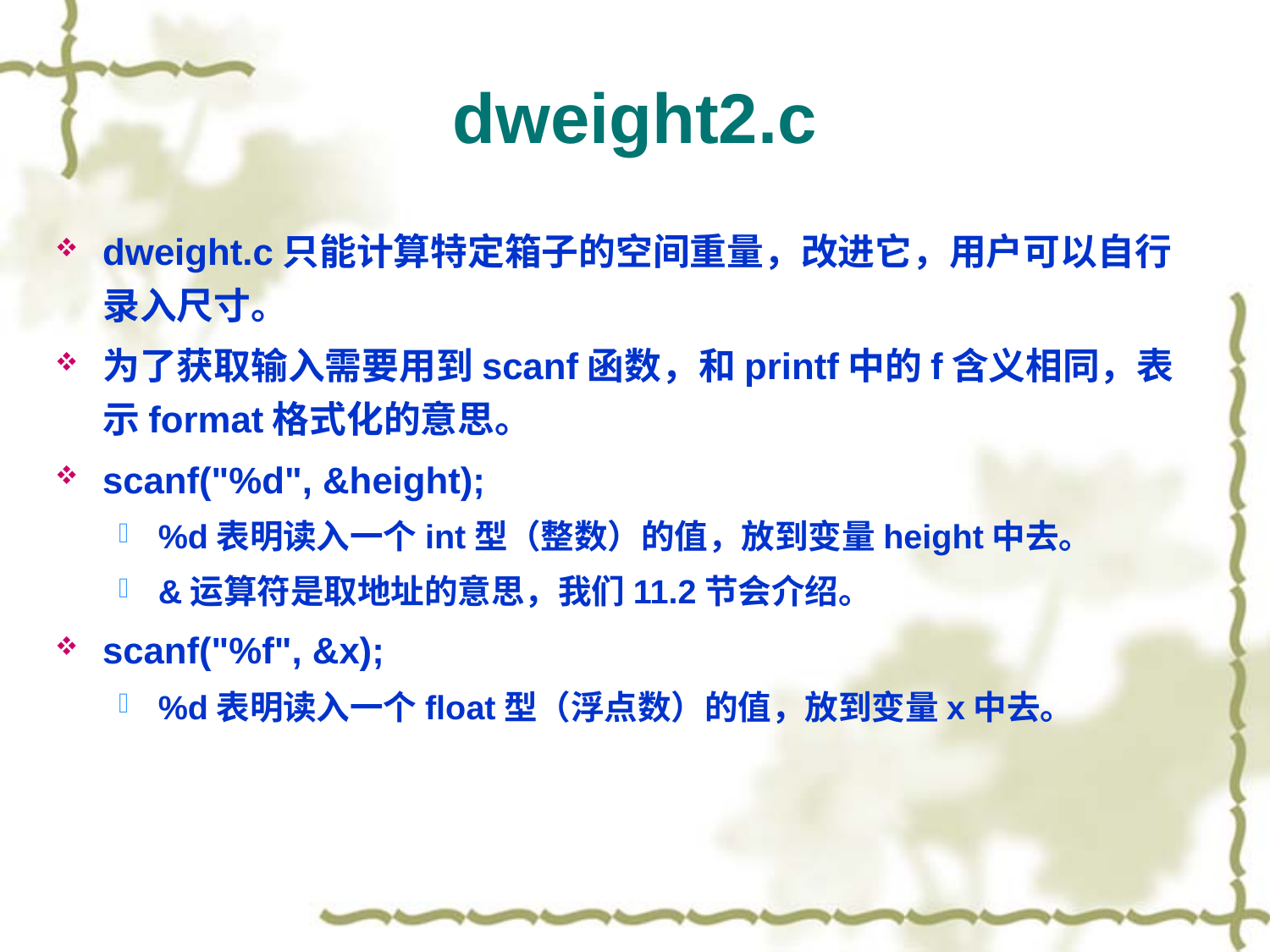

# dweight2.c
dweight.c只能计算特定箱子的空间重量，改进它，用户可以自行录入尺寸。
为了获取输入需要用到scanf函数，和printf中的f含义相同，表示format格式化的意思。
scanf("%d", &height);
%d表明读入一个int型（整数）的值，放到变量height中去。
&运算符是取地址的意思，我们11.2节会介绍。
scanf("%f", &x);
%d表明读入一个float型（浮点数）的值，放到变量x中去。